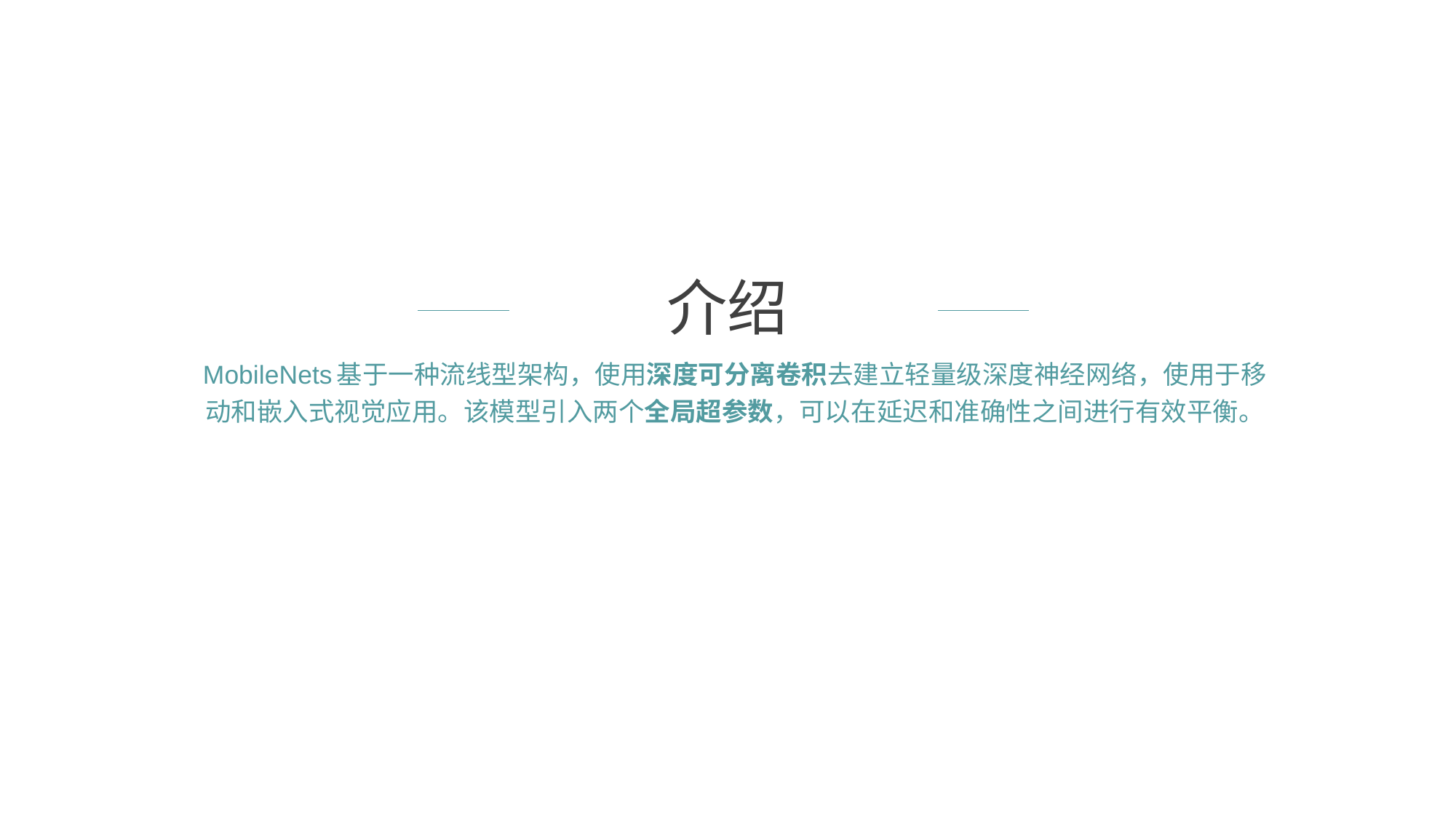

介绍
MobileNets基于一种流线型架构，使用深度可分离卷积去建立轻量级深度神经网络，使用于移动和嵌入式视觉应用。该模型引入两个全局超参数，可以在延迟和准确性之间进行有效平衡。